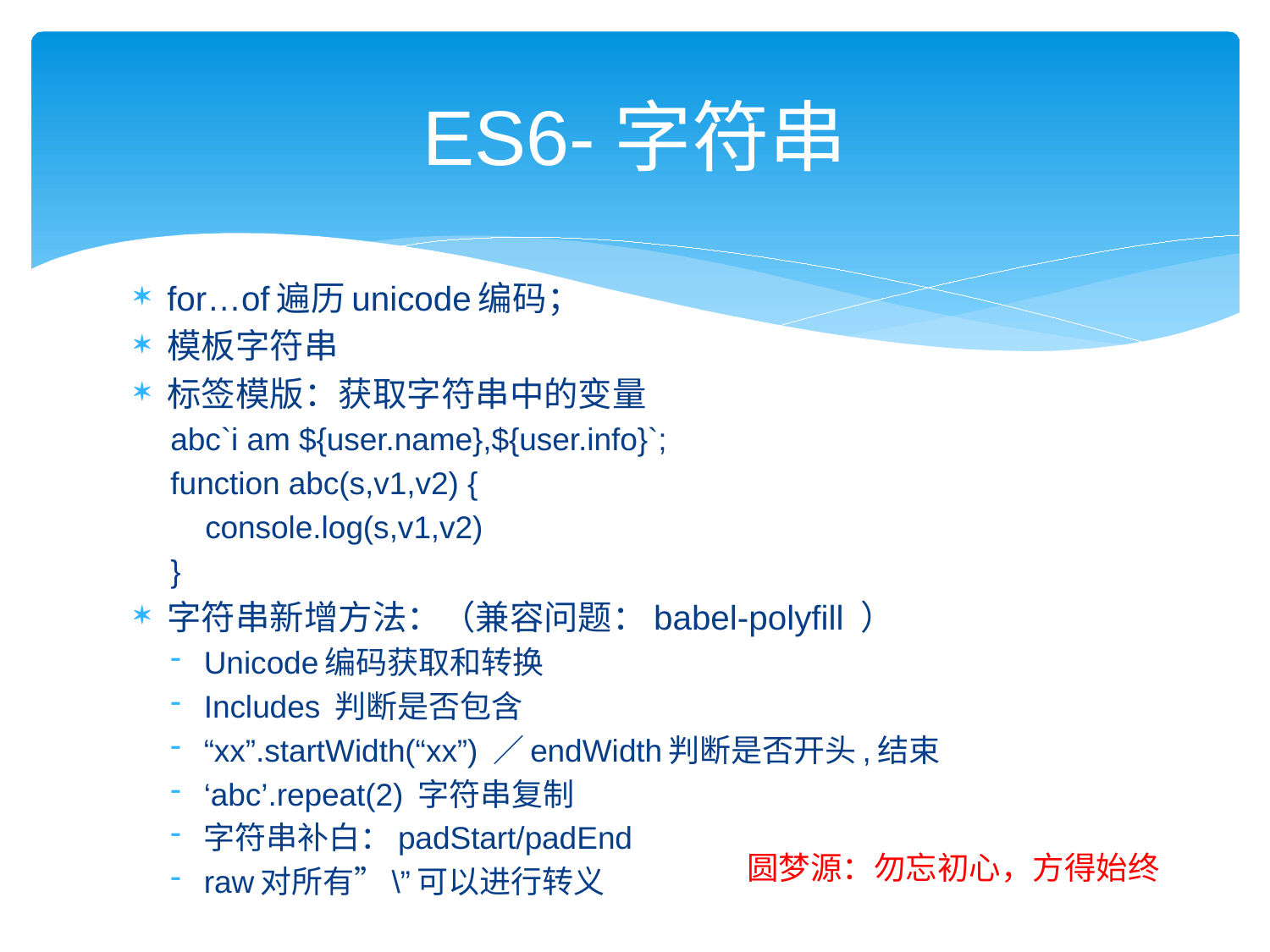

# ES6-字符串
for…of遍历unicode编码；
模板字符串
标签模版：获取字符串中的变量
abc`i am ${user.name},${user.info}`;
function abc(s,v1,v2) {
    console.log(s,v1,v2)
}
字符串新增方法：（兼容问题：babel-polyfill ）
Unicode编码获取和转换
Includes 判断是否包含
“xx”.startWidth(“xx”) ／endWidth判断是否开头,结束
‘abc’.repeat(2) 字符串复制
字符串补白：padStart/padEnd
raw对所有”\”可以进行转义